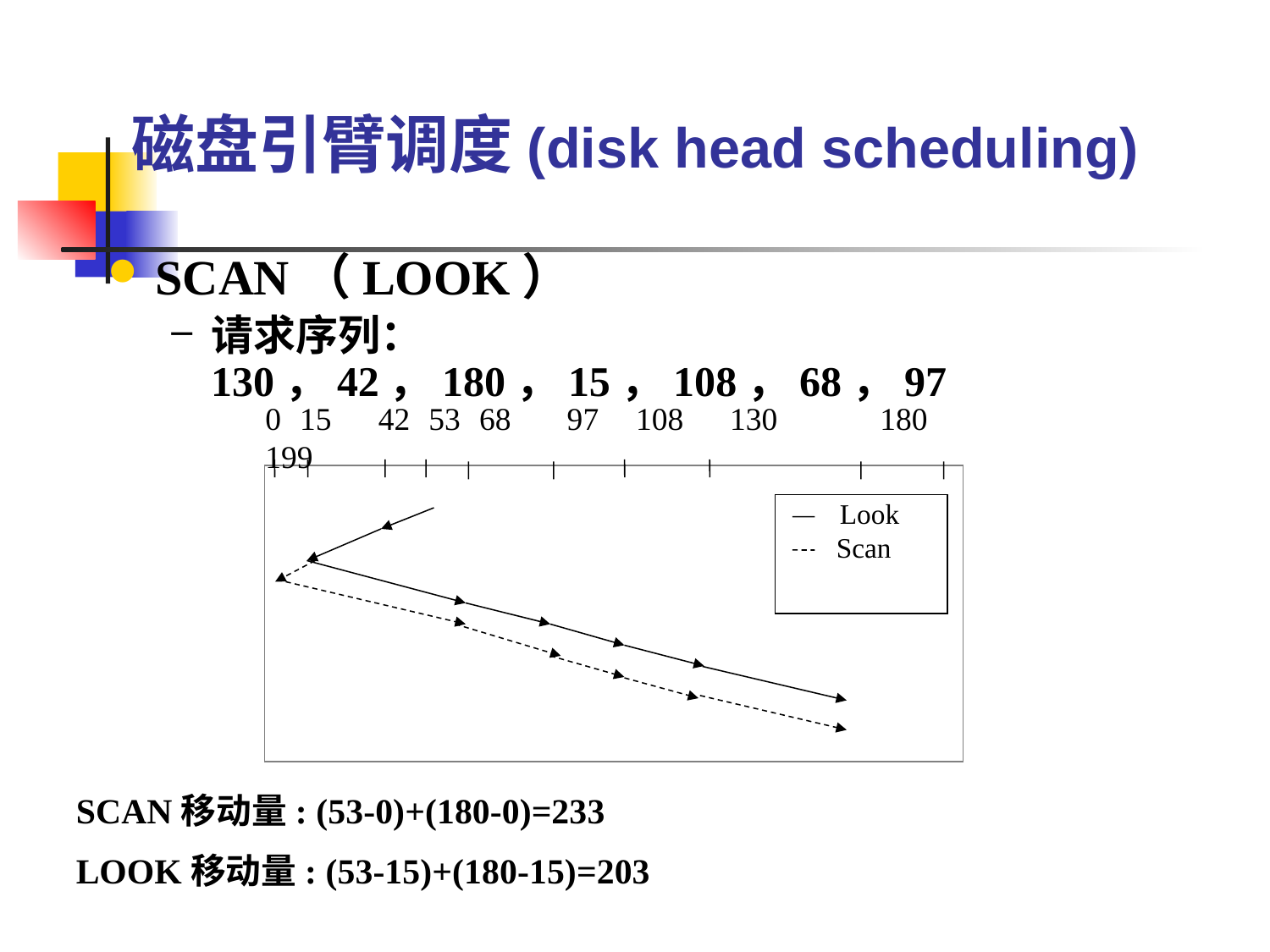

磁盘引臂调度(disk head scheduling)
SCAN（LOOK）
请求序列：130，42，180，15，108，68，97
0  15     42  53  68      97    108     130           180    199

             Look
       Scan

SCAN移动量: (53-0)+(180-0)=233
LOOK移动量: (53-15)+(180-15)=203